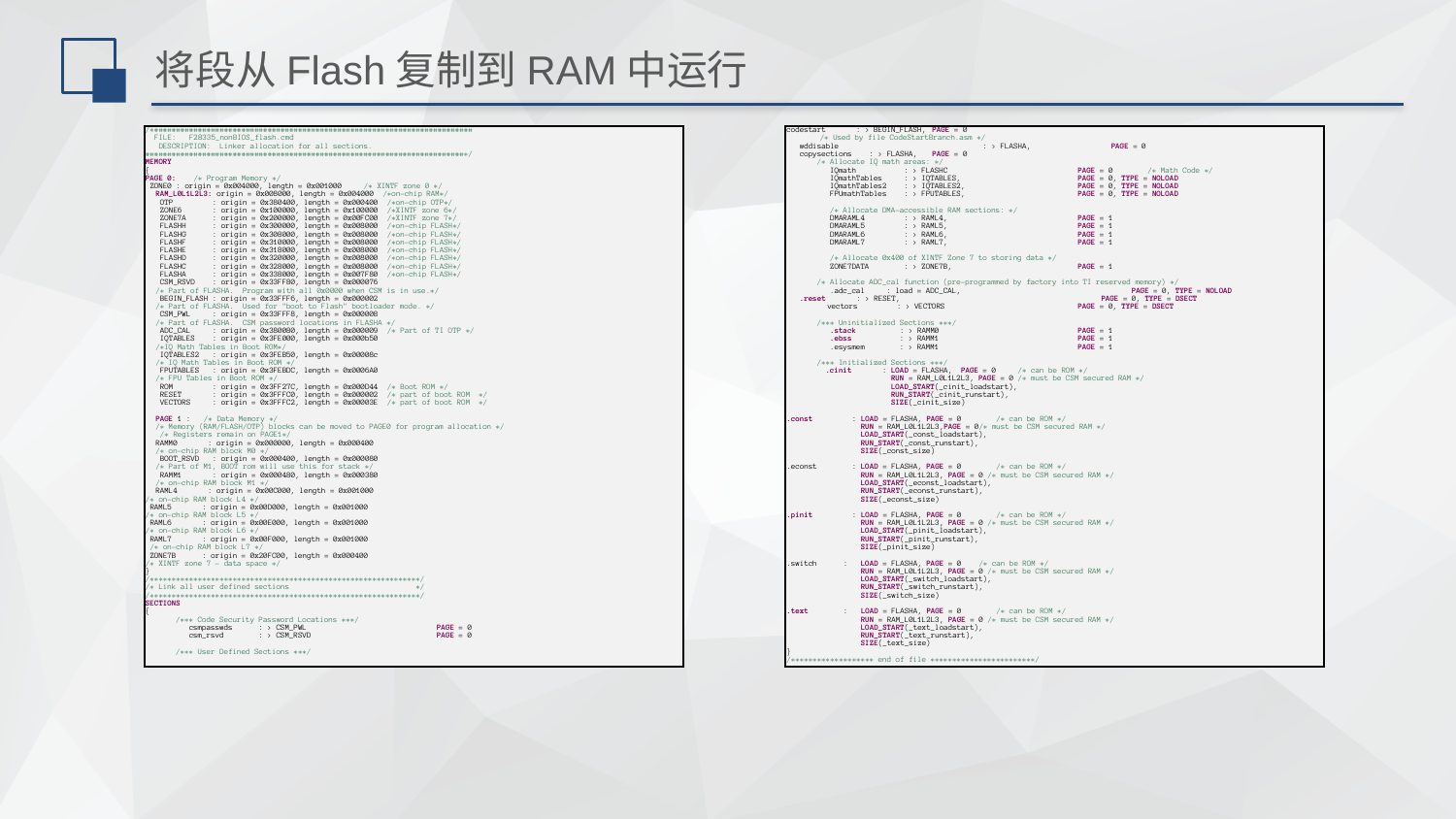

# 将段从Flash复制到RAM中运行
| /\*#########################################################################   FILE: F28335\_nonBIOS\_flash.cmd   DESCRIPTION: Linker allocation for all sections. #########################################################################\*/ MEMORY { PAGE 0: /\* Program Memory \*/  ZONE0 : origin = 0x004000, length = 0x001000 /\* XINTF zone 0 \*/ RAM\_L0L1L2L3: origin = 0x008000, length = 0x004000 /\*on-chip RAM\*/ OTP : origin = 0x380400, length = 0x000400 /\*on-chip OTP\*/ ZONE6 : origin = 0x100000, length = 0x100000 /\*XINTF zone 6\*/ ZONE7A : origin = 0x200000, length = 0x00FC00 /\*XINTF zone 7\*/ FLASHH : origin = 0x300000, length = 0x008000 /\*on-chip FLASH\*/ FLASHG : origin = 0x308000, length = 0x008000 /\*on-chip FLASH\*/ FLASHF : origin = 0x310000, length = 0x008000 /\*on-chip FLASH\*/ FLASHE : origin = 0x318000, length = 0x008000 /\*on-chip FLASH\*/ FLASHD : origin = 0x320000, length = 0x008000 /\*on-chip FLASH\*/ FLASHC : origin = 0x328000, length = 0x008000 /\*on-chip FLASH\*/ FLASHA : origin = 0x338000, length = 0x007F80 /\*on-chip FLASH\*/ CSM\_RSVD : origin = 0x33FF80, length = 0x000076 /\* Part of FLASHA. Program with all 0x0000 when CSM is in use.\*/ BEGIN\_FLASH : origin = 0x33FFF6, length = 0x000002 /\* Part of FLASHA. Used for "boot to Flash" bootloader mode. \*/ CSM\_PWL : origin = 0x33FFF8, length = 0x000008 /\* Part of FLASHA. CSM password locations in FLASHA \*/ ADC\_CAL : origin = 0x380080, length = 0x000009 /\* Part of TI OTP \*/ IQTABLES : origin = 0x3FE000, length = 0x000b50 /\*IQ Math Tables in Boot ROM\*/ IQTABLES2 : origin = 0x3FEB50, length = 0x00008c /\* IQ Math Tables in Boot ROM \*/ FPUTABLES : origin = 0x3FEBDC, length = 0x0006A0 /\* FPU Tables in Boot ROM \*/ ROM : origin = 0x3FF27C, length = 0x000D44 /\* Boot ROM \*/ RESET : origin = 0x3FFFC0, length = 0x000002 /\* part of boot ROM \*/ VECTORS : origin = 0x3FFFC2, length = 0x00003E /\* part of boot ROM \*/   PAGE 1 : /\* Data Memory \*/ /\* Memory (RAM/FLASH/OTP) blocks can be moved to PAGE0 for program allocation \*/ /\* Registers remain on PAGE1\*/ RAMM0 : origin = 0x000000, length = 0x000400 /\* on-chip RAM block M0 \*/ BOOT\_RSVD : origin = 0x000400, length = 0x000080 /\* Part of M1, BOOT rom will use this for stack \*/ RAMM1 : origin = 0x000480, length = 0x000380 /\* on-chip RAM block M1 \*/ RAML4 : origin = 0x00C000, length = 0x001000 /\* on-chip RAM block L4 \*/ RAML5 : origin = 0x00D000, length = 0x001000 /\* on-chip RAM block L5 \*/ RAML6 : origin = 0x00E000, length = 0x001000 /\* on-chip RAM block L6 \*/ RAML7 : origin = 0x00F000, length = 0x001000 /\* on-chip RAM block L7 \*/ ZONE7B : origin = 0x20FC00, length = 0x000400 /\* XINTF zone 7 - data space \*/ } /\*\*\*\*\*\*\*\*\*\*\*\*\*\*\*\*\*\*\*\*\*\*\*\*\*\*\*\*\*\*\*\*\*\*\*\*\*\*\*\*\*\*\*\*\*\*\*\*\*\*\*\*\*\*\*\*\*\*\*\*\*\*/ /\* Link all user defined sections \*/ /\*\*\*\*\*\*\*\*\*\*\*\*\*\*\*\*\*\*\*\*\*\*\*\*\*\*\*\*\*\*\*\*\*\*\*\*\*\*\*\*\*\*\*\*\*\*\*\*\*\*\*\*\*\*\*\*\*\*\*\*\*\*/ SECTIONS {  /\*\*\* Code Security Password Locations \*\*\*/ csmpasswds : > CSM\_PWL PAGE = 0 csm\_rsvd : > CSM\_RSVD PAGE = 0   /\*\*\* User Defined Sections \*\*\*/ |
| --- |
| codestart : > BEGIN\_FLASH, PAGE = 0 /\* Used by file CodeStartBranch.asm \*/ wddisable : > FLASHA, PAGE = 0 copysections : > FLASHA, PAGE = 0 /\* Allocate IQ math areas: \*/ IQmath : > FLASHC PAGE = 0 /\* Math Code \*/ IQmathTables : > IQTABLES, PAGE = 0, TYPE = NOLOAD IQmathTables2 : > IQTABLES2, PAGE = 0, TYPE = NOLOAD FPUmathTables : > FPUTABLES, PAGE = 0, TYPE = NOLOAD /\* Allocate DMA-accessible RAM sections: \*/ DMARAML4 : > RAML4, PAGE = 1 DMARAML5 : > RAML5, PAGE = 1 DMARAML6 : > RAML6, PAGE = 1 DMARAML7 : > RAML7, PAGE = 1 /\* Allocate 0x400 of XINTF Zone 7 to storing data \*/ ZONE7DATA : > ZONE7B, PAGE = 1   /\* Allocate ADC\_cal function (pre-programmed by factory into TI reserved memory) \*/ .adc\_cal : load = ADC\_CAL, PAGE = 0, TYPE = NOLOAD .reset : > RESET, PAGE = 0, TYPE = DSECT vectors : > VECTORS PAGE = 0, TYPE = DSECT   /\*\*\* Uninitialized Sections \*\*\*/ .stack : > RAMM0 PAGE = 1 .ebss : > RAMM1 PAGE = 1 .esysmem : > RAMM1 PAGE = 1   /\*\*\* Initialized Sections \*\*\*/ .cinit : LOAD = FLASHA, PAGE = 0 /\* can be ROM \*/ RUN = RAM\_L0L1L2L3, PAGE = 0 /\* must be CSM secured RAM \*/ LOAD\_START(\_cinit\_loadstart), RUN\_START(\_cinit\_runstart), SIZE(\_cinit\_size)   .const : LOAD = FLASHA, PAGE = 0 /\* can be ROM \*/ RUN = RAM\_L0L1L2L3,PAGE = 0/\* must be CSM secured RAM \*/ LOAD\_START(\_const\_loadstart), RUN\_START(\_const\_runstart), SIZE(\_const\_size)   .econst : LOAD = FLASHA, PAGE = 0 /\* can be ROM \*/ RUN = RAM\_L0L1L2L3, PAGE = 0 /\* must be CSM secured RAM \*/ LOAD\_START(\_econst\_loadstart), RUN\_START(\_econst\_runstart), SIZE(\_econst\_size)   .pinit : LOAD = FLASHA, PAGE = 0 /\* can be ROM \*/ RUN = RAM\_L0L1L2L3, PAGE = 0 /\* must be CSM secured RAM \*/ LOAD\_START(\_pinit\_loadstart), RUN\_START(\_pinit\_runstart), SIZE(\_pinit\_size)   .switch : LOAD = FLASHA, PAGE = 0 /\* can be ROM \*/ RUN = RAM\_L0L1L2L3, PAGE = 0 /\* must be CSM secured RAM \*/ LOAD\_START(\_switch\_loadstart), RUN\_START(\_switch\_runstart), SIZE(\_switch\_size)   .text : LOAD = FLASHA, PAGE = 0 /\* can be ROM \*/ RUN = RAM\_L0L1L2L3, PAGE = 0 /\* must be CSM secured RAM \*/ LOAD\_START(\_text\_loadstart), RUN\_START(\_text\_runstart), SIZE(\_text\_size) } /\*\*\*\*\*\*\*\*\*\*\*\*\*\*\*\*\*\*\* end of file \*\*\*\*\*\*\*\*\*\*\*\*\*\*\*\*\*\*\*\*\*\*\*\*/ |
| --- |